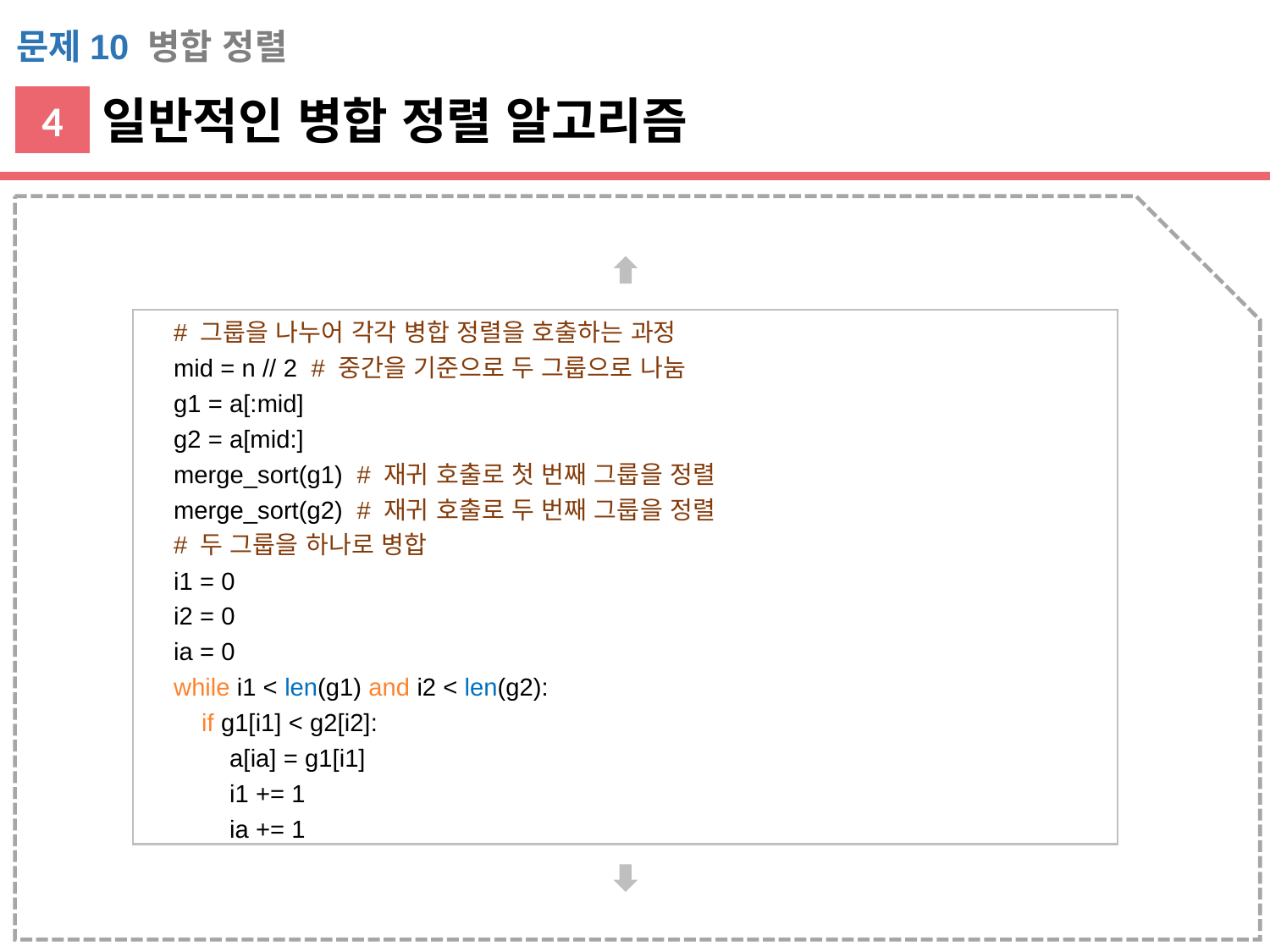

문제10 병합 정렬
일반적인 병합 정렬 알고리즘
4

    # 그룹을 나누어 각각 병합 정렬을 호출하는 과정
    mid = n // 2  # 중간을 기준으로 두 그룹으로 나눔
    g1 = a[:mid]
    g2 = a[mid:]
    merge_sort(g1)  # 재귀 호출로 첫 번째 그룹을 정렬
    merge_sort(g2)  # 재귀 호출로 두 번째 그룹을 정렬
    # 두 그룹을 하나로 병합
    i1 = 0
    i2 = 0
    ia = 0
    while i1 < len(g1) and i2 < len(g2):
        if g1[i1] < g2[i2]:
            a[ia] = g1[i1]
            i1 += 1
            ia += 1